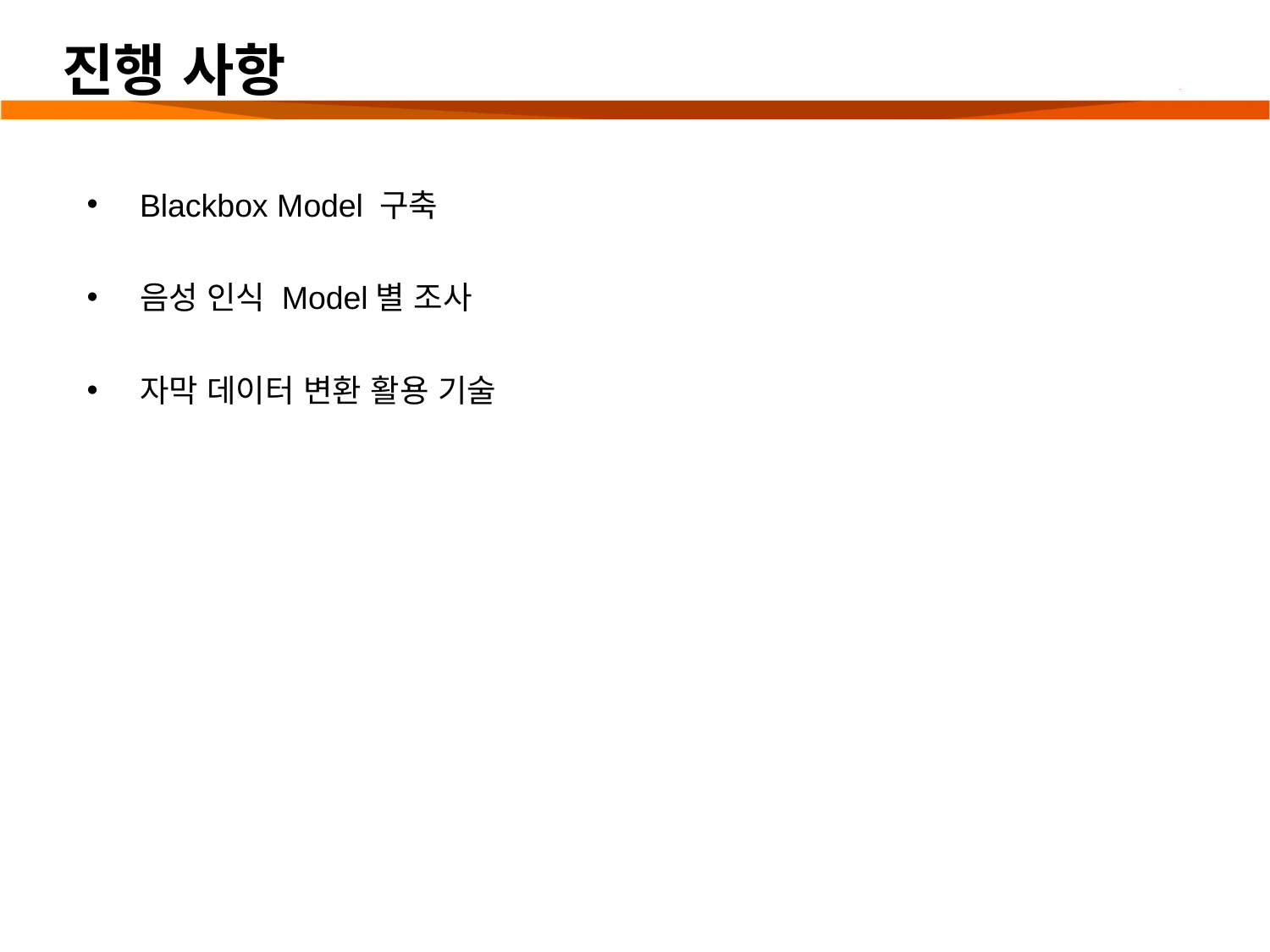

# 진행 사항
Blackbox Model 구축

음성 인식 Model별 조사

자막 데이터 변환 활용 기술